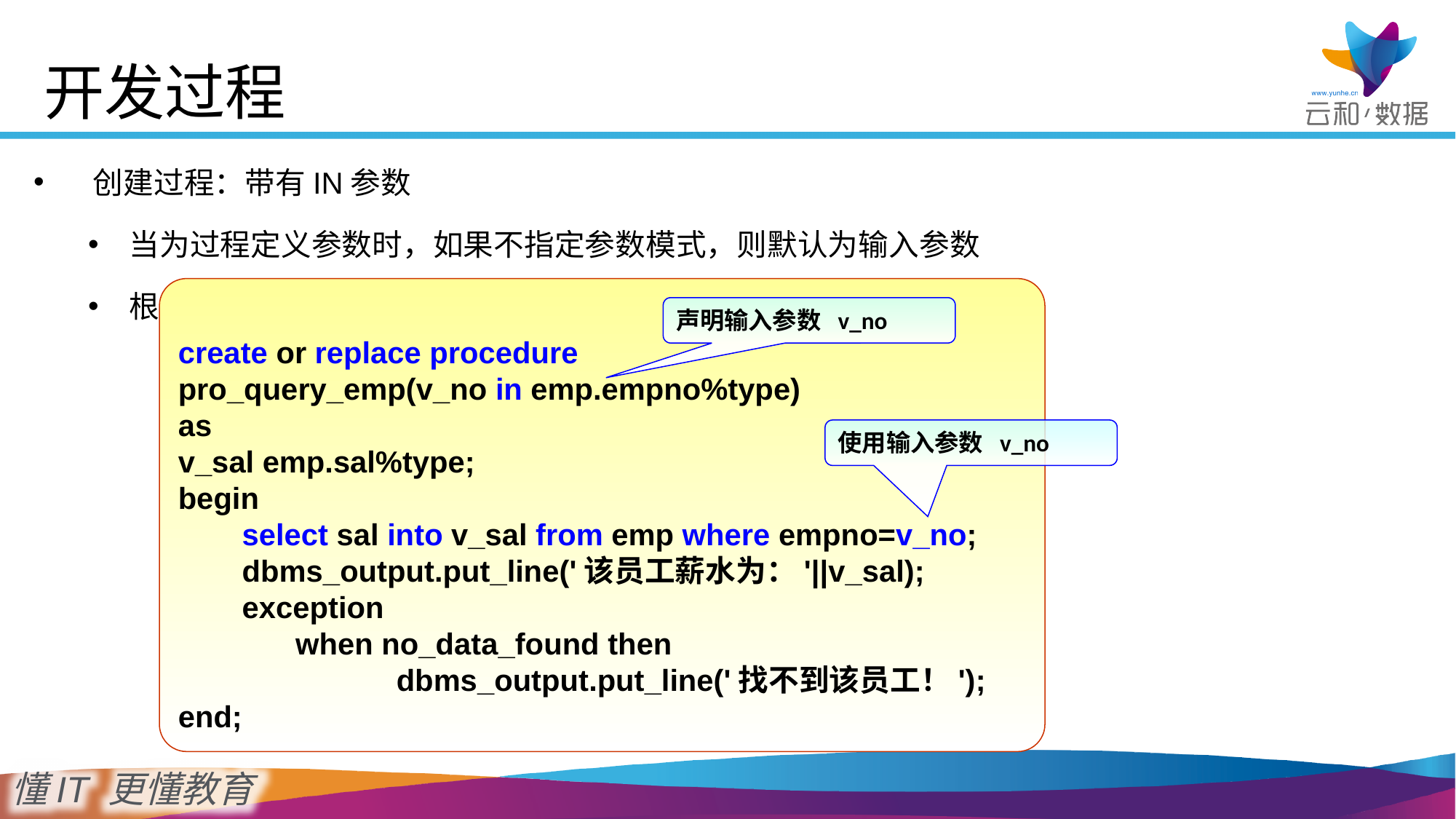

# 开发过程
 创建过程：带有IN参数
当为过程定义参数时，如果不指定参数模式，则默认为输入参数
根据输入的员工编号输出该员工的工资

create or replace procedure
pro_query_emp(v_no in emp.empno%type)
as
v_sal emp.sal%type;
begin
  	select sal into v_sal from emp where empno=v_no;
  	dbms_output.put_line('该员工薪水为：'||v_sal);
  	exception
   		 when no_data_found then
      			dbms_output.put_line('找不到该员工！');
end;
声明输入参数  v_no
创建过程时，无需为参数指定长度，因为过程中的参数长度最终是由传递给参数的外部数据长度来决定的
使用输入参数  v_no